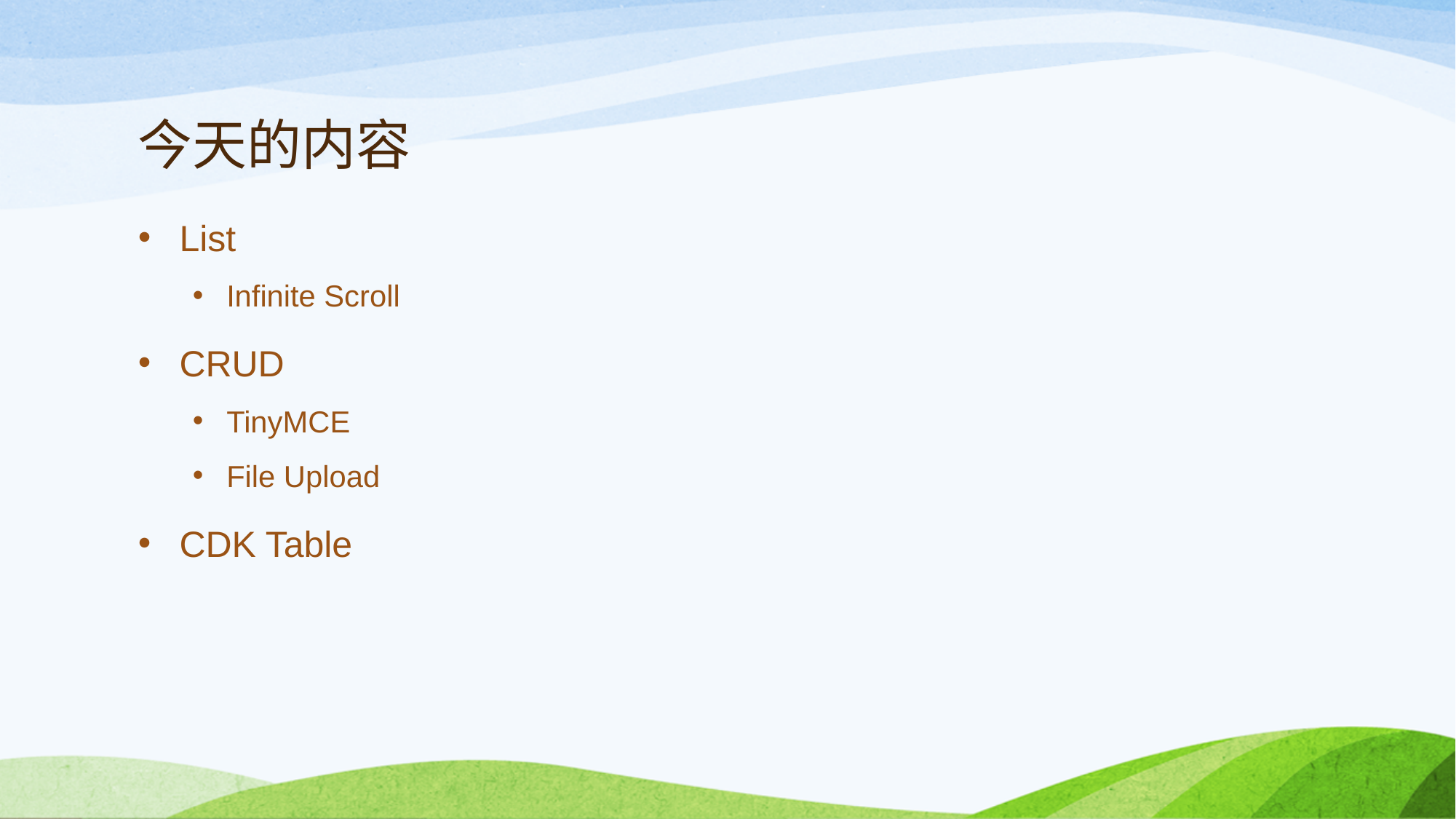

# 今天的内容
List
Infinite Scroll
CRUD
TinyMCE
File Upload
CDK Table